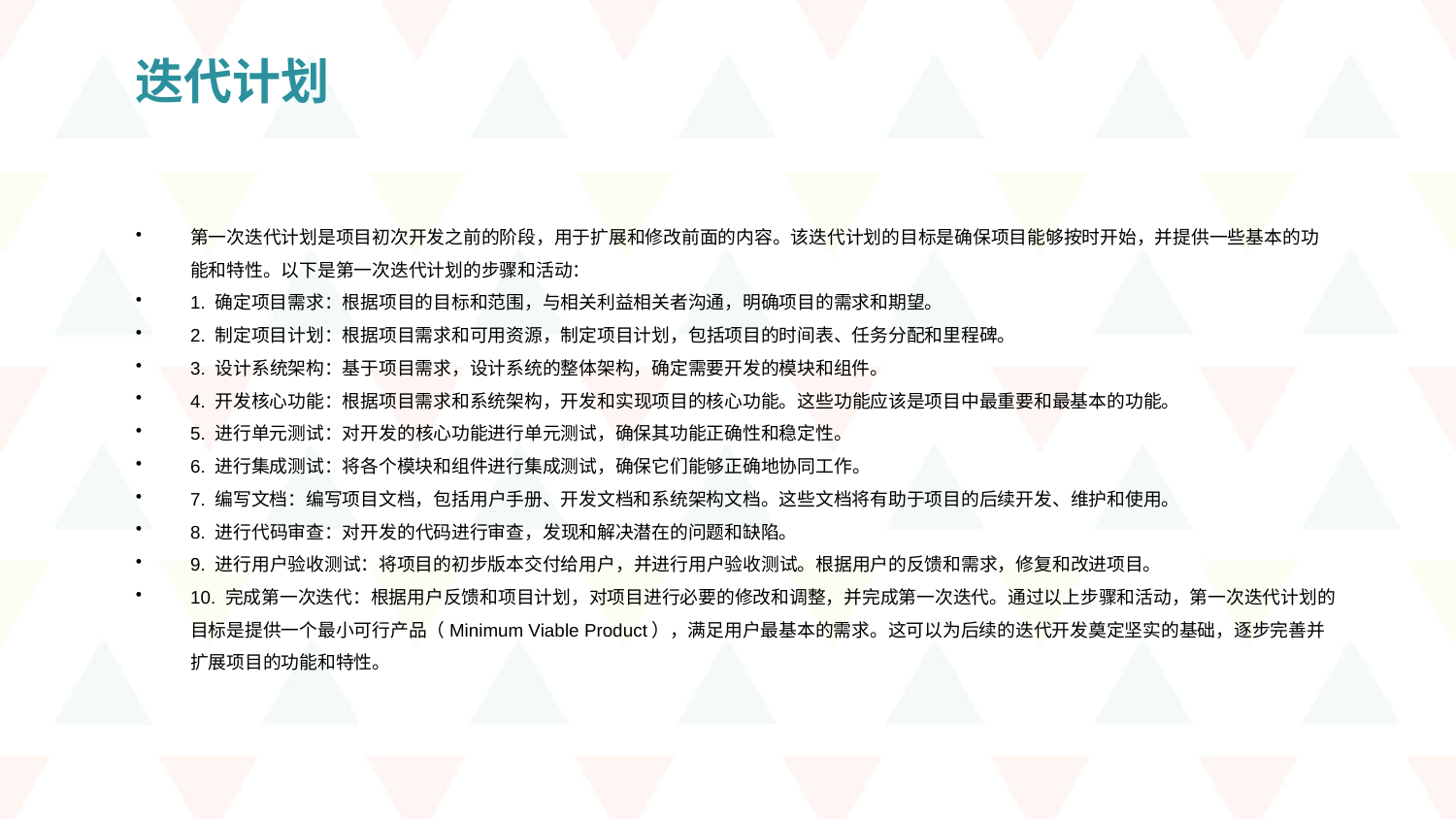

迭代计划
第一次迭代计划是项目初次开发之前的阶段，用于扩展和修改前面的内容。该迭代计划的目标是确保项目能够按时开始，并提供一些基本的功能和特性。以下是第一次迭代计划的步骤和活动：
1. 确定项目需求：根据项目的目标和范围，与相关利益相关者沟通，明确项目的需求和期望。
2. 制定项目计划：根据项目需求和可用资源，制定项目计划，包括项目的时间表、任务分配和里程碑。
3. 设计系统架构：基于项目需求，设计系统的整体架构，确定需要开发的模块和组件。
4. 开发核心功能：根据项目需求和系统架构，开发和实现项目的核心功能。这些功能应该是项目中最重要和最基本的功能。
5. 进行单元测试：对开发的核心功能进行单元测试，确保其功能正确性和稳定性。
6. 进行集成测试：将各个模块和组件进行集成测试，确保它们能够正确地协同工作。
7. 编写文档：编写项目文档，包括用户手册、开发文档和系统架构文档。这些文档将有助于项目的后续开发、维护和使用。
8. 进行代码审查：对开发的代码进行审查，发现和解决潜在的问题和缺陷。
9. 进行用户验收测试：将项目的初步版本交付给用户，并进行用户验收测试。根据用户的反馈和需求，修复和改进项目。
10. 完成第一次迭代：根据用户反馈和项目计划，对项目进行必要的修改和调整，并完成第一次迭代。通过以上步骤和活动，第一次迭代计划的目标是提供一个最小可行产品（Minimum Viable Product），满足用户最基本的需求。这可以为后续的迭代开发奠定坚实的基础，逐步完善并扩展项目的功能和特性。